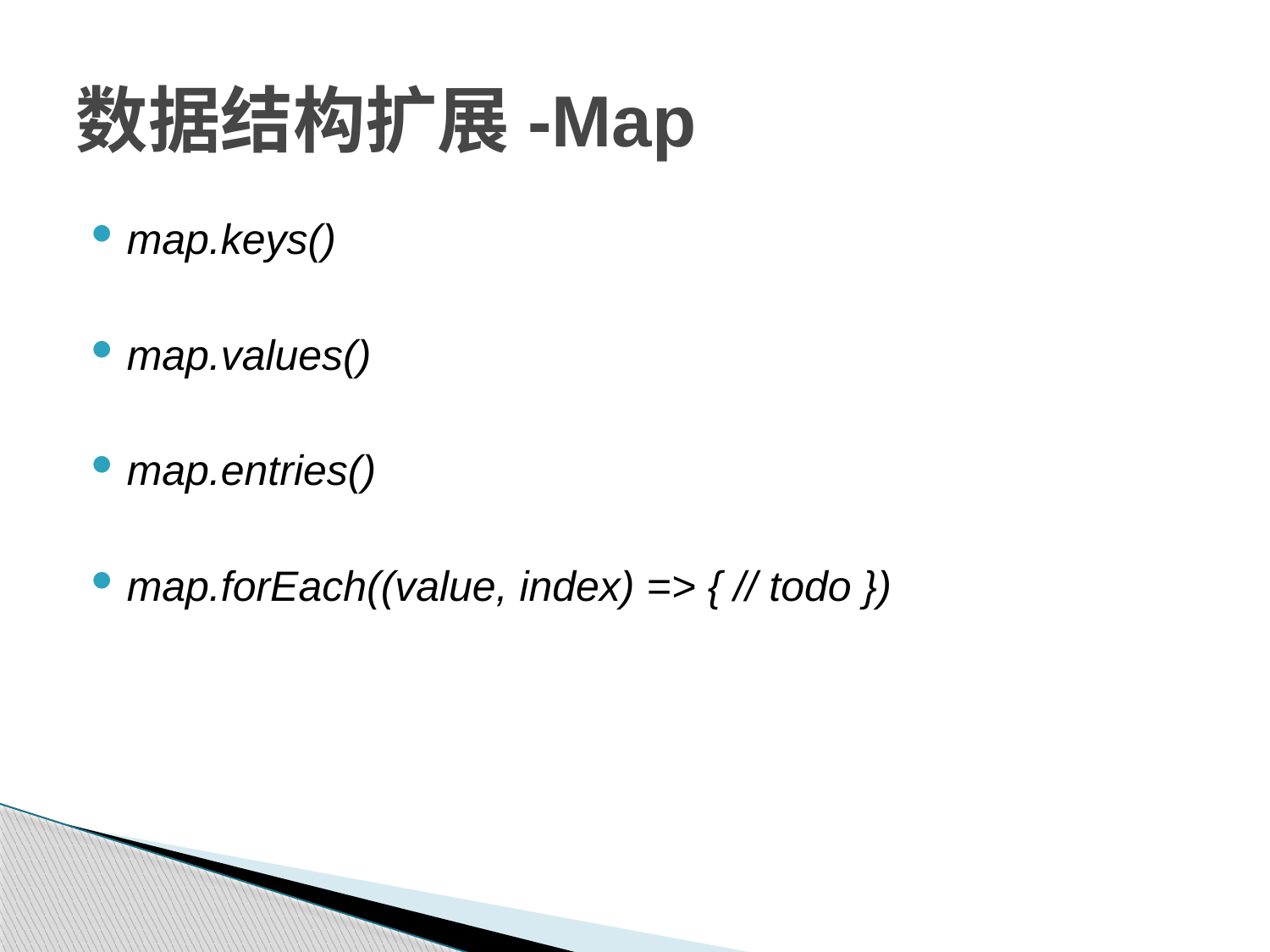

# 数据结构扩展-Map
map.keys()

map.values()

map.entries()

map.forEach((value, index) => { // todo })